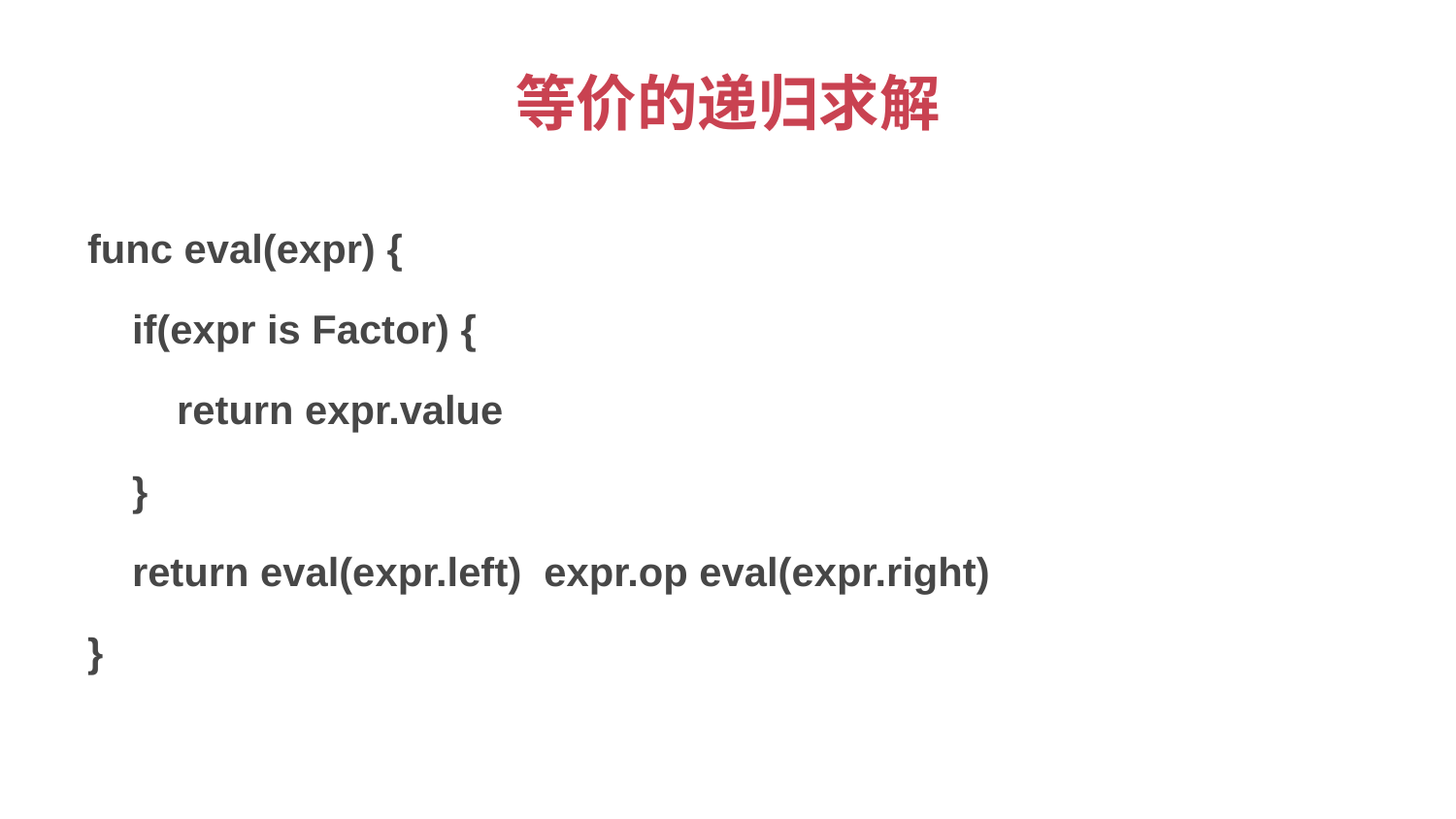

# 等价的递归求解
func eval(expr) {
    if(expr is Factor) {
        return expr.value
    }
    return eval(expr.left)  expr.op eval(expr.right)
}